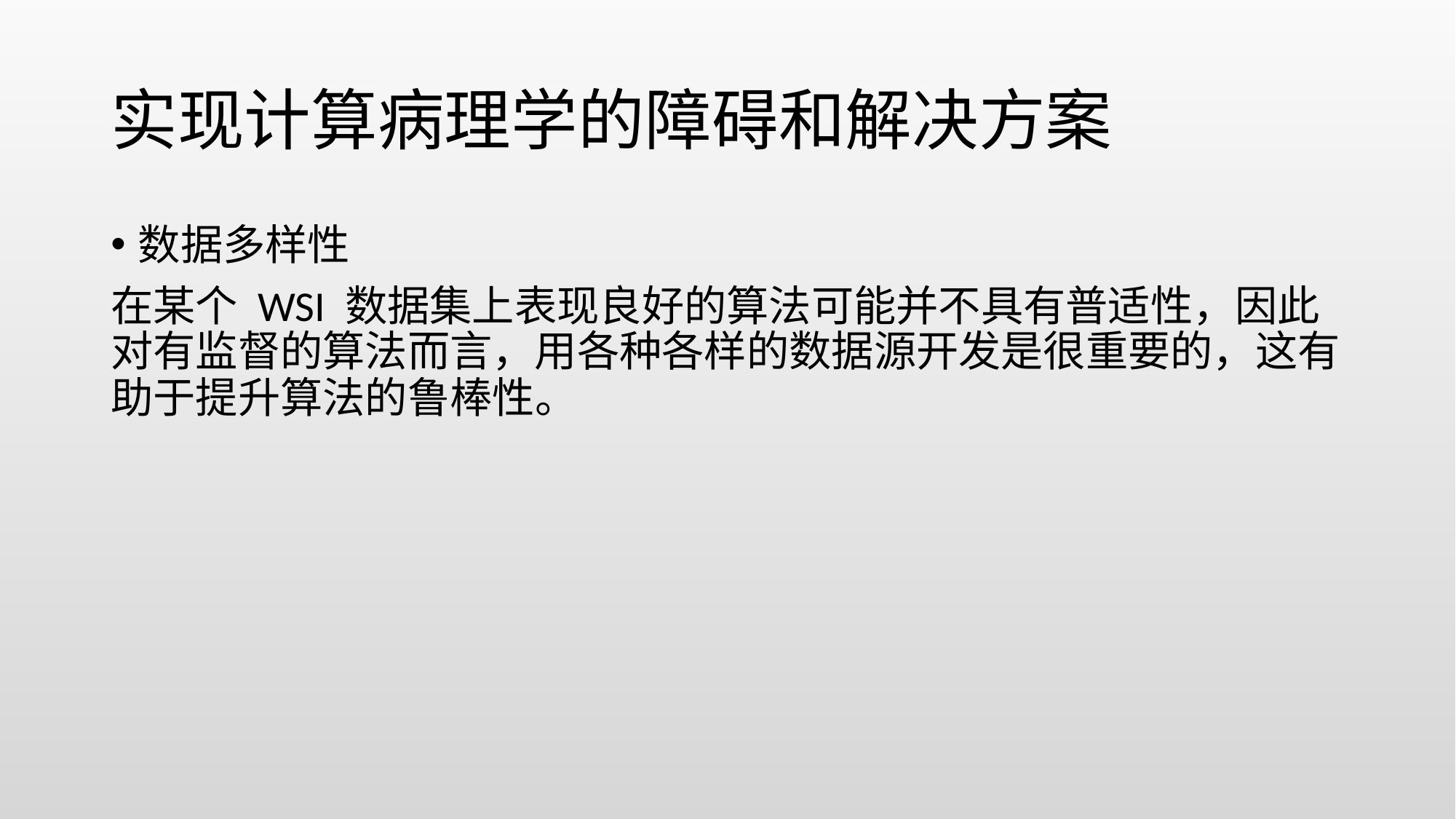

# 实现计算病理学的障碍和解决方案
数据多样性
在某个 WSI 数据集上表现良好的算法可能并不具有普适性，因此对有监督的算法而言，用各种各样的数据源开发是很重要的，这有助于提升算法的鲁棒性。